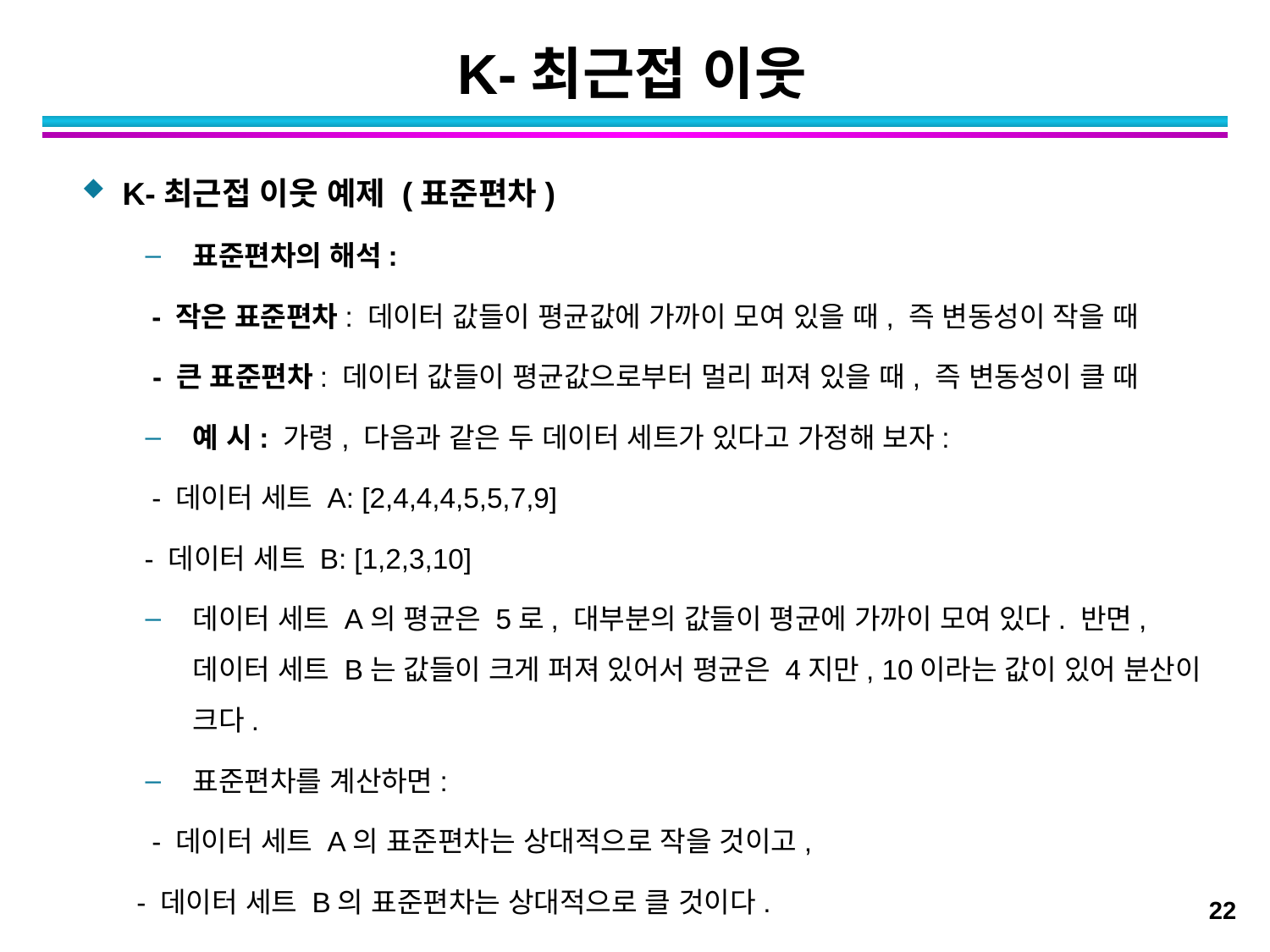

K-최근접 이웃
K-최근접 이웃 예제 (표준편차)
표준편차의 해석:
   - 작은 표준편차: 데이터 값들이 평균값에 가까이 모여 있을 때, 즉 변동성이 작을 때
         - 큰 표준편차: 데이터 값들이 평균값으로부터 멀리 퍼져 있을 때, 즉 변동성이 클 때
예 시: 가령, 다음과 같은 두 데이터 세트가 있다고 가정해 보자:
   - 데이터 세트 A: [2,4,4,4,5,5,7,9]
        - 데이터 세트 B: [1,2,3,10]
데이터 세트 A의 평균은 5로, 대부분의 값들이 평균에 가까이 모여 있다. 반면, 데이터 세트 B는 값들이 크게 퍼져 있어서 평균은 4지만, 10이라는 값이 있어 분산이 크다.
표준편차를 계산하면:
   - 데이터 세트 A의 표준편차는 상대적으로 작을 것이고,
       - 데이터 세트 B의 표준편차는 상대적으로 클 것이다.